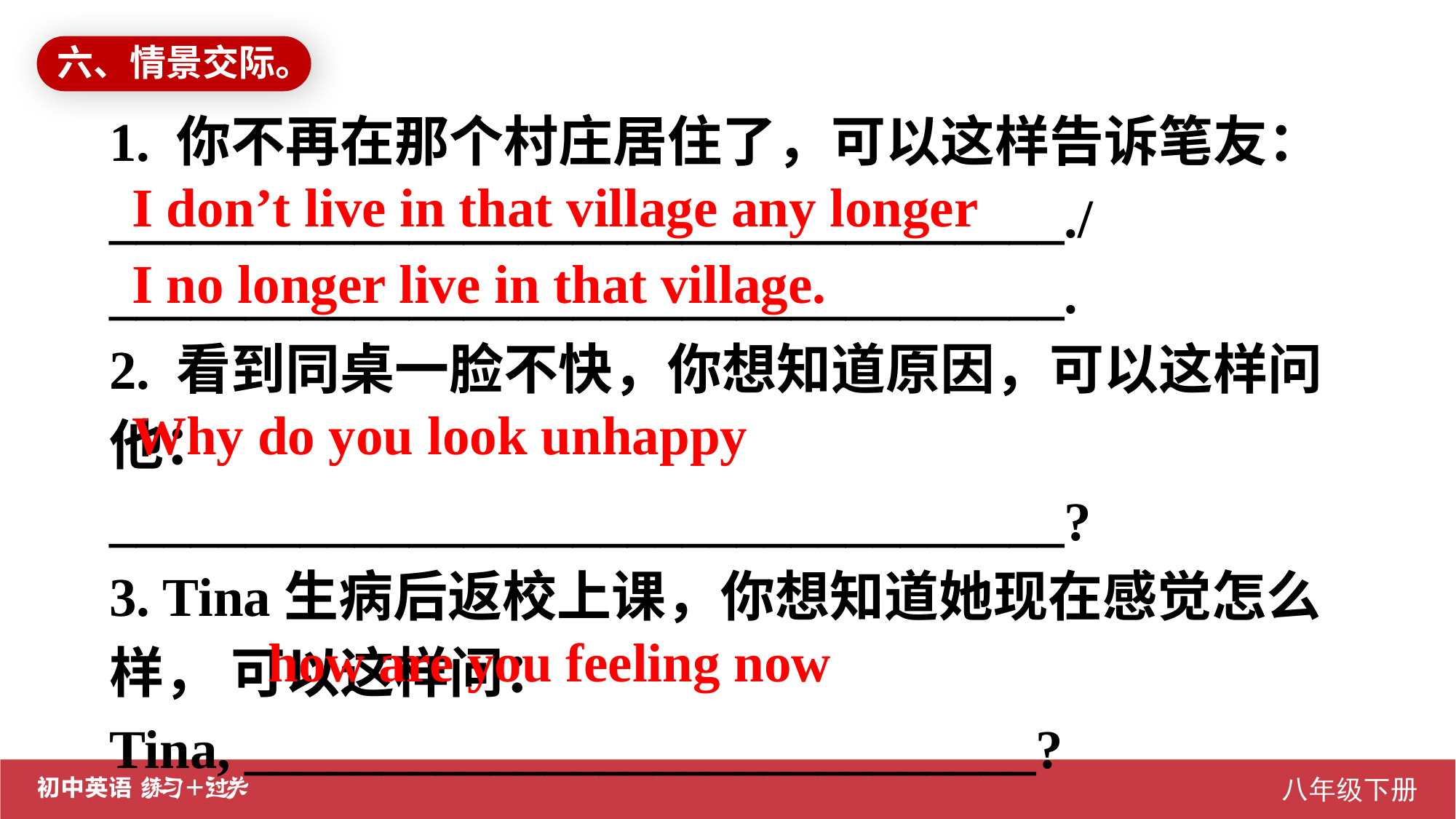

六、情景交际。

1. 你不再在那个村庄居住了，可以这样告诉笔友：
___________________________________./
___________________________________.
2. 看到同桌一脸不快，你想知道原因，可以这样问他：
___________________________________?
3. Tina生病后返校上课，你想知道她现在感觉怎么样， 可以这样问：
Tina, _____________________________?

I don’t live in that village any longer
I no longer live in that village.

Why do you look unhappy

          how are you feeling now